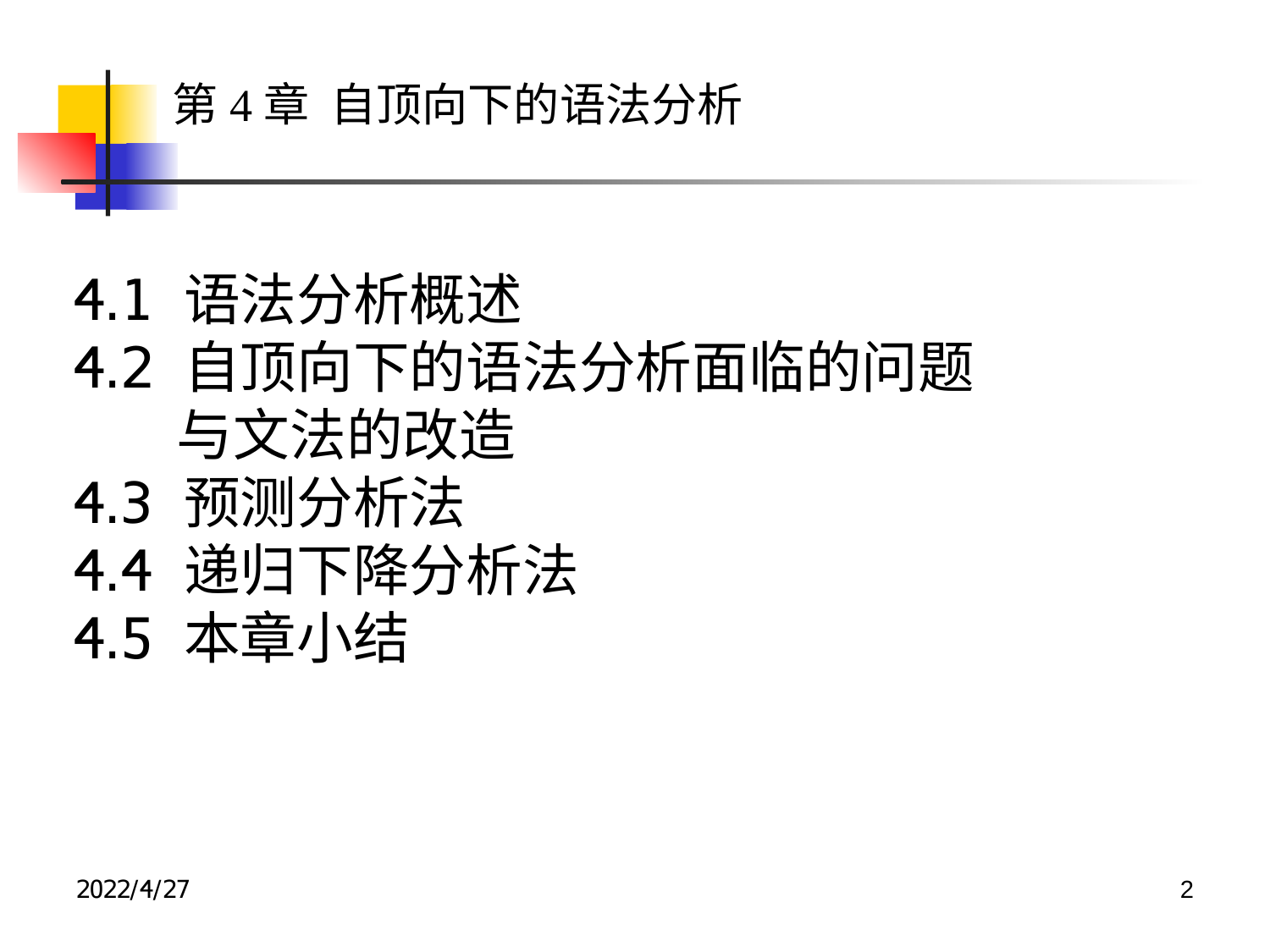

第4章  自顶向下的语法分析
4.1 语法分析概述
4.2 自顶向下的语法分析面临的问题
       与文法的改造
4.3 预测分析法
4.4 递归下降分析法
4.5 本章小结
2022/4/27
2